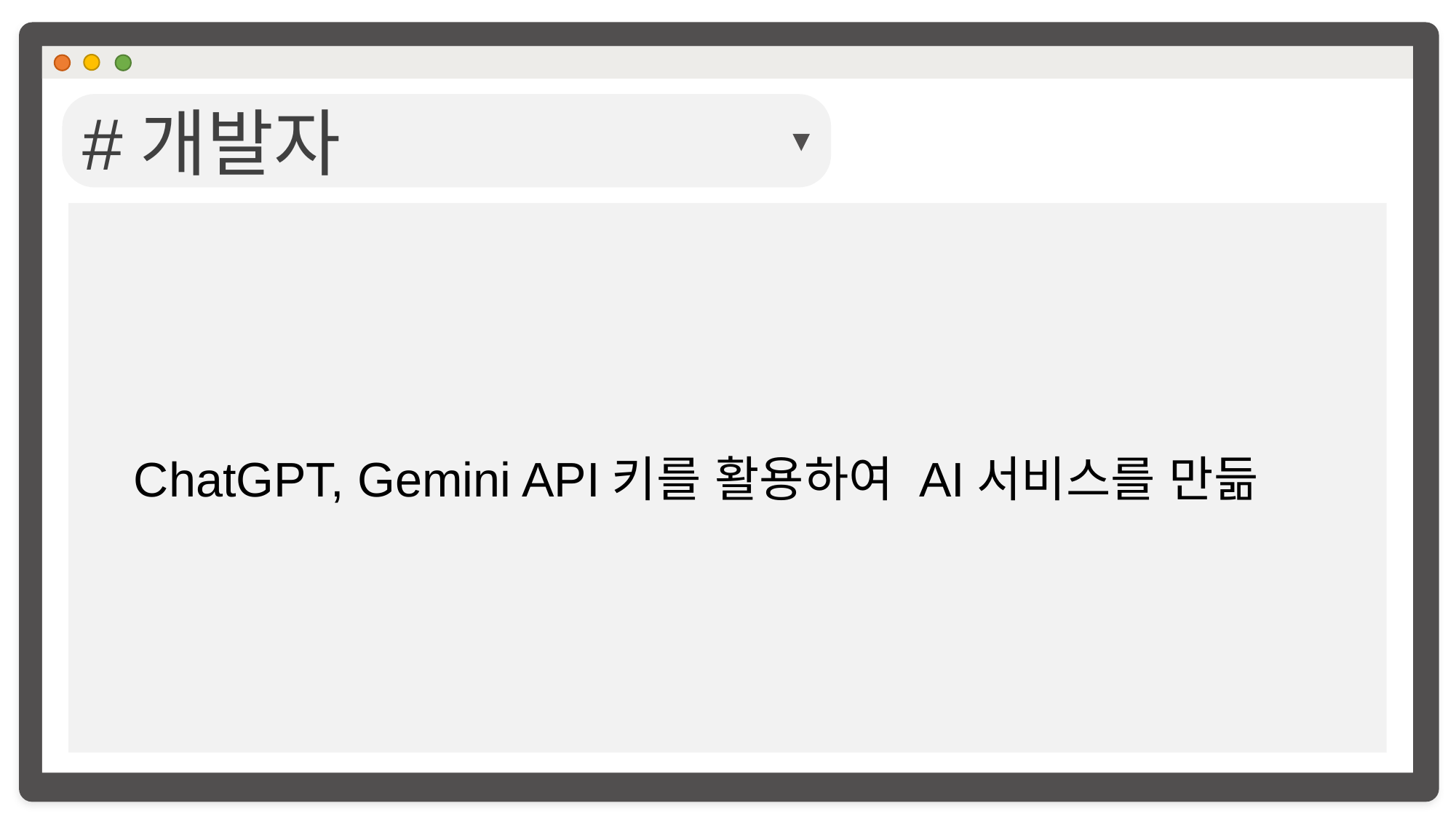

#개발자

ChatGPT, Gemini API키를 활용하여 AI서비스를 만듦